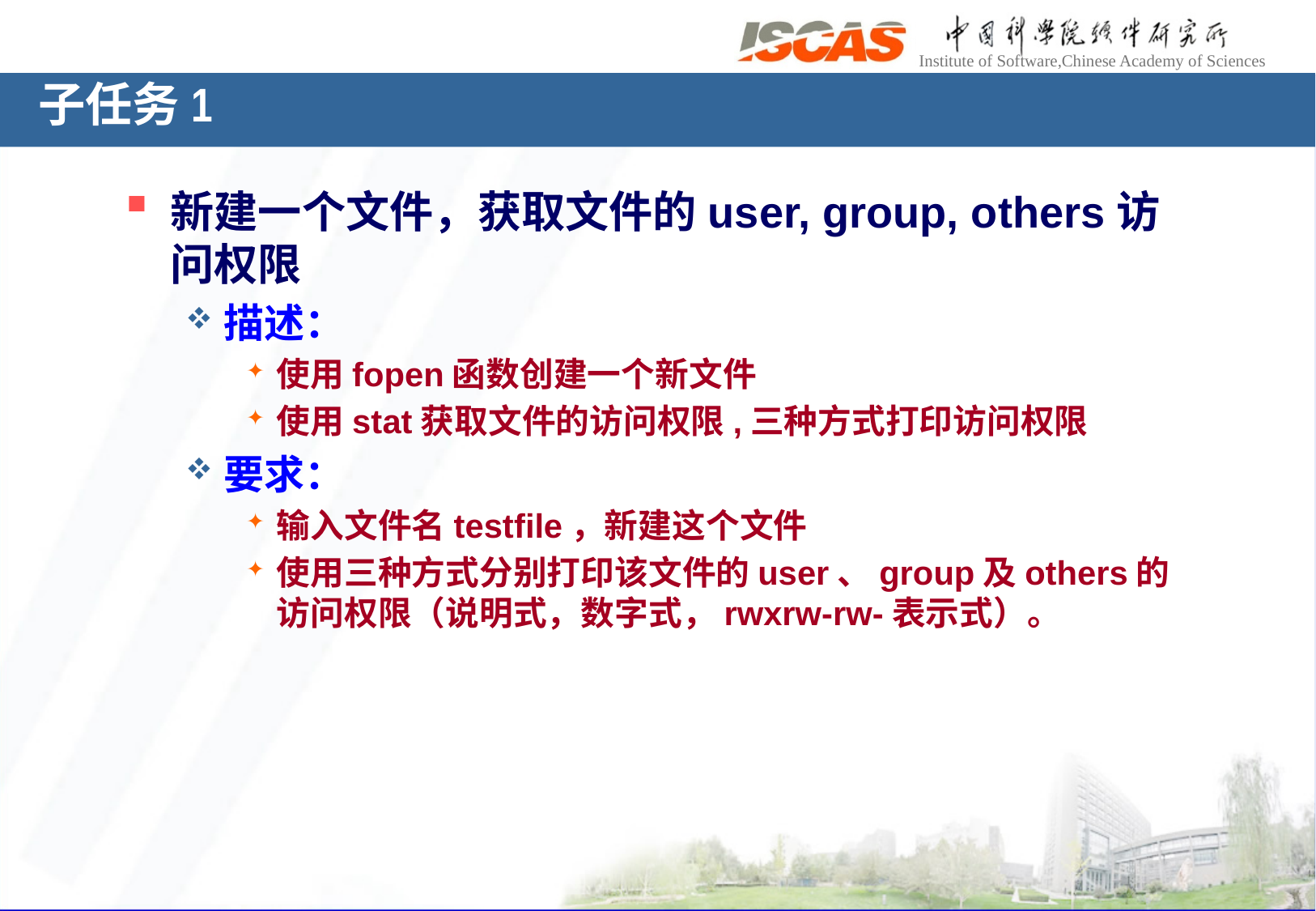

子任务1
新建一个文件，获取文件的user, group, others访问权限
描述：
使用fopen函数创建一个新文件
使用stat获取文件的访问权限,三种方式打印访问权限
要求：
输入文件名testfile，新建这个文件
使用三种方式分别打印该文件的user、group及others的访问权限（说明式，数字式，rwxrw-rw-表示式）。